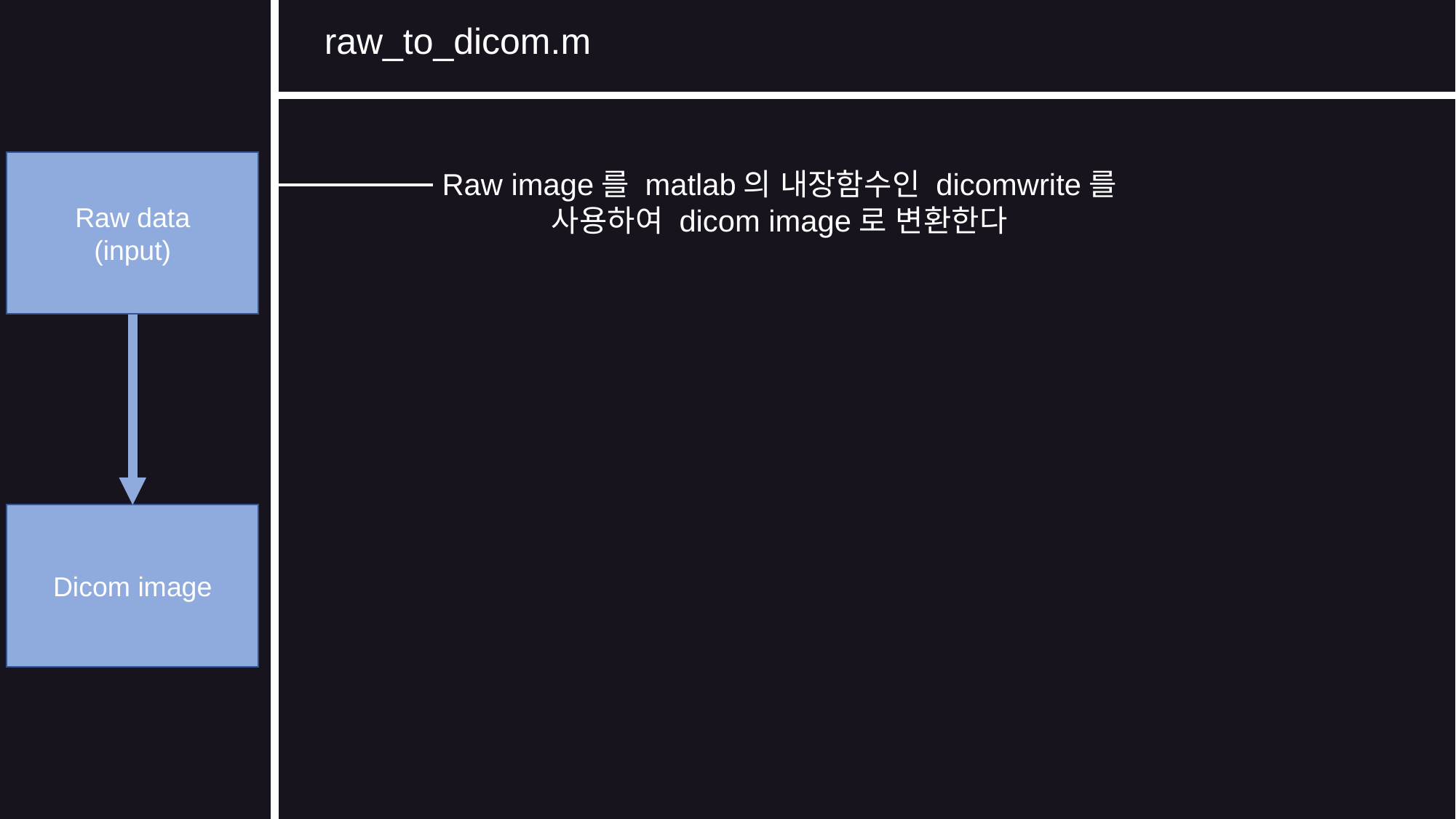

raw_to_dicom.m
Raw data
(input)
Dicom image
 Raw image를 matlab의 내장함수인 dicomwrite를
사용하여 dicom image로 변환한다